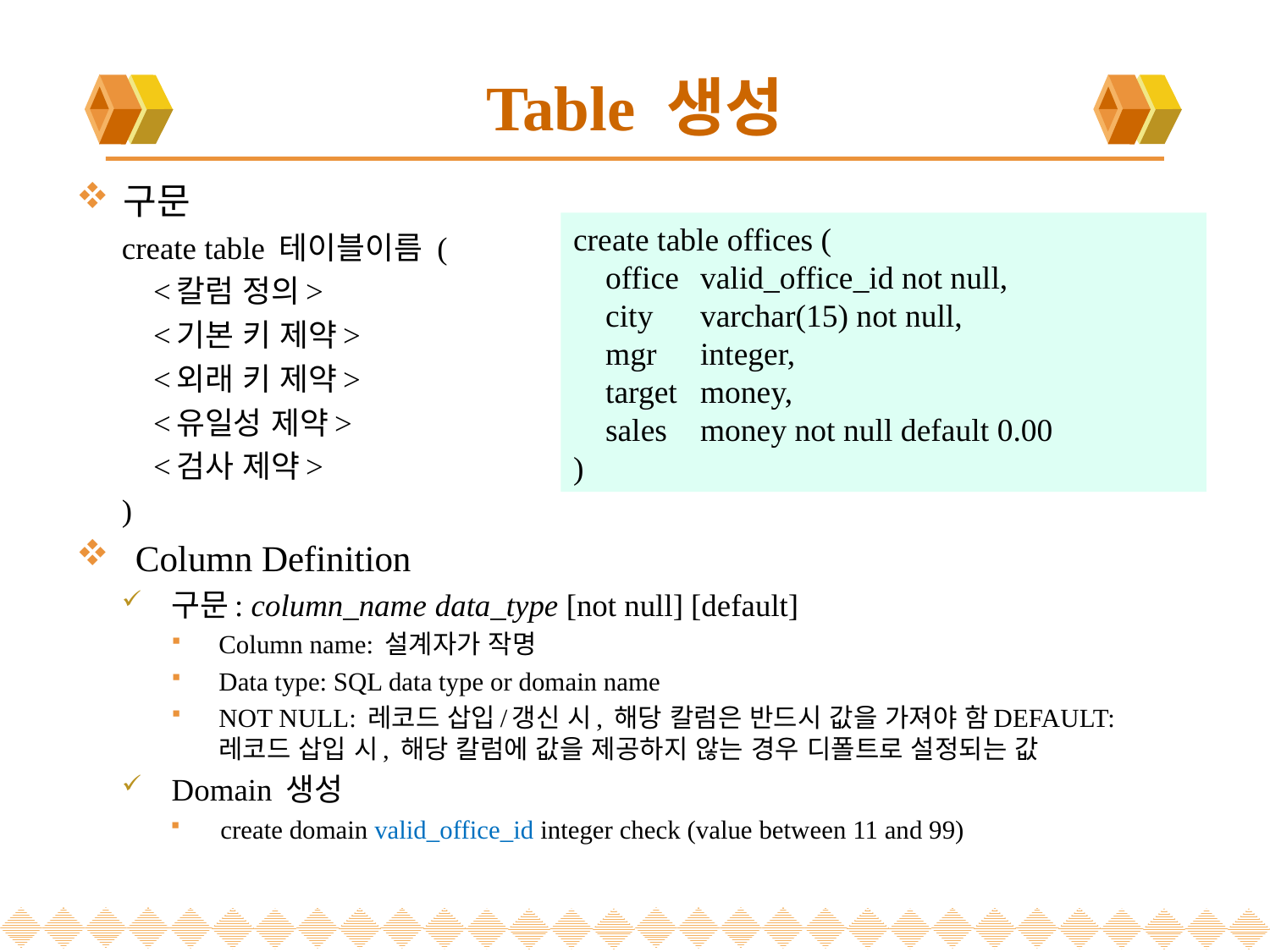

# Table 생성
구문
create table 테이블이름 (
    <칼럼 정의>
    <기본 키 제약>
    <외래 키 제약>
    <유일성 제약>
    <검사 제약>
)
Column Definition
구문: column_name data_type [not null] [default]
Column name: 설계자가 작명
Data type: SQL data type or domain name
NOT NULL: 레코드 삽입/갱신 시, 해당 칼럼은 반드시 값을 가져야 함DEFAULT: 레코드 삽입 시, 해당 칼럼에 값을 제공하지 않는 경우 디폴트로 설정되는 값
Domain 생성
create domain valid_office_id integer check (value between 11 and 99)
create table offices (
    office	valid_office_id not null,
    city	varchar(15) not null,
    mgr	integer,
    target	money,
    sales	money not null default 0.00
)